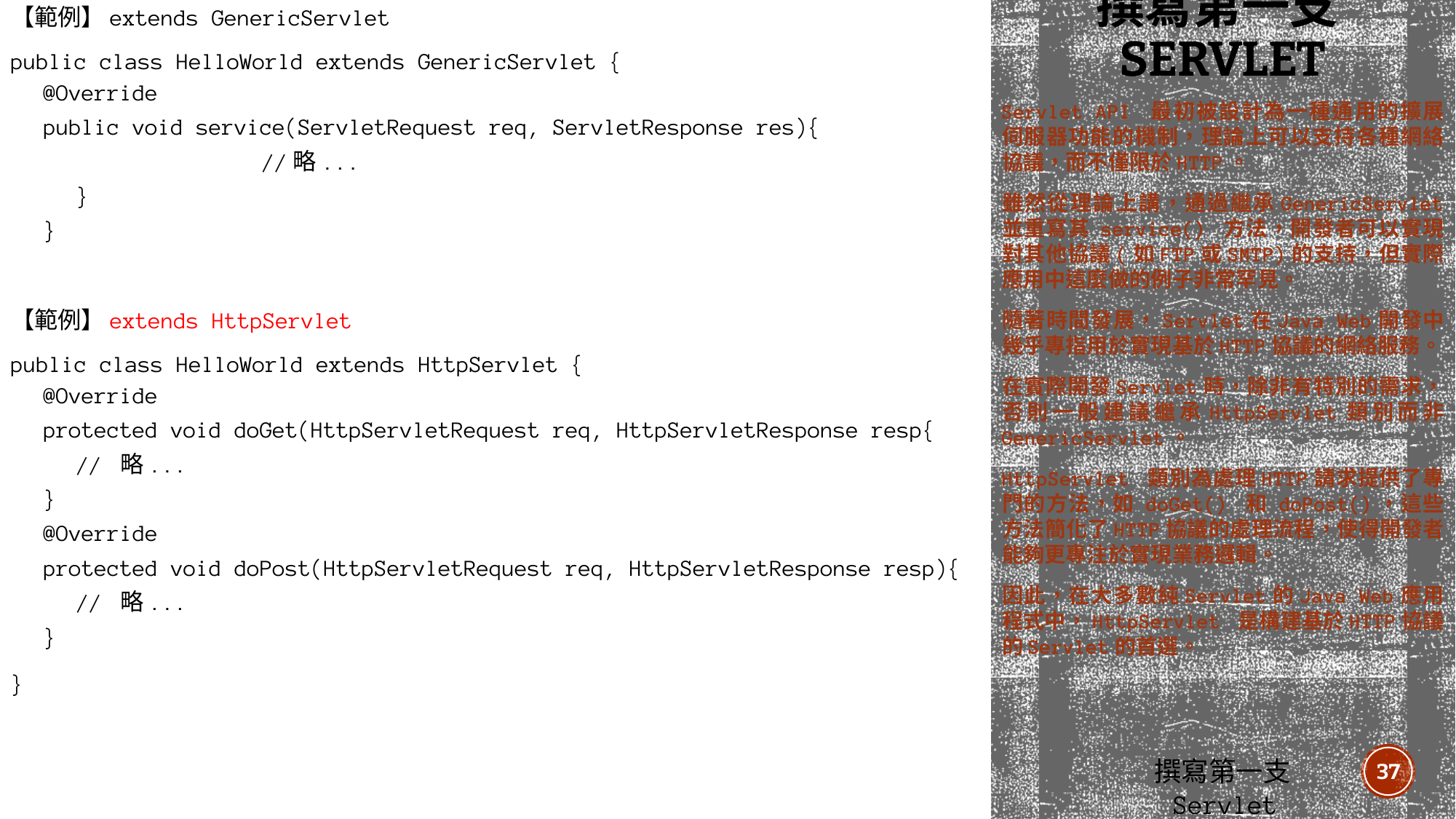

【範例】extends GenericServlet
public class HelloWorld extends GenericServlet {
@Override
public void service(ServletRequest req, ServletResponse res){
		//略...
}
}

【範例】extends HttpServlet
public class HelloWorld extends HttpServlet {
@Override
protected void doGet(HttpServletRequest req, HttpServletResponse resp{
// 略...
}
@Override
protected void doPost(HttpServletRequest req, HttpServletResponse resp){
// 略...
}
}

# 撰寫第一支Servlet
Servlet API 最初被設計為一種通用的擴展伺服器功能的機制，理論上可以支持各種網絡協議，而不僅限於HTTP。
雖然從理論上講，通過繼承GenericServlet 並重寫其 service() 方法，開發者可以實現對其他協議(如FTP或SMTP)的支持，但實際應用中這麼做的例子非常罕見。
隨著時間發展，Servlet在Java Web開發中幾乎專指用於實現基於HTTP協議的網絡服務。
在實際開發Servlet時，除非有特別的需求，否則一般建議繼承HttpServlet類別而非 GenericServlet。
HttpServlet 類別為處理HTTP請求提供了專門的方法，如 doGet() 和 doPost()，這些方法簡化了HTTP協議的處理流程，使得開發者能夠更專注於實現業務邏輯。
因此，在大多數純Servlet的Java Web應用程式中，HttpServlet 是構建基於HTTP協議的Servlet的首選。
撰寫第一支Servlet
37